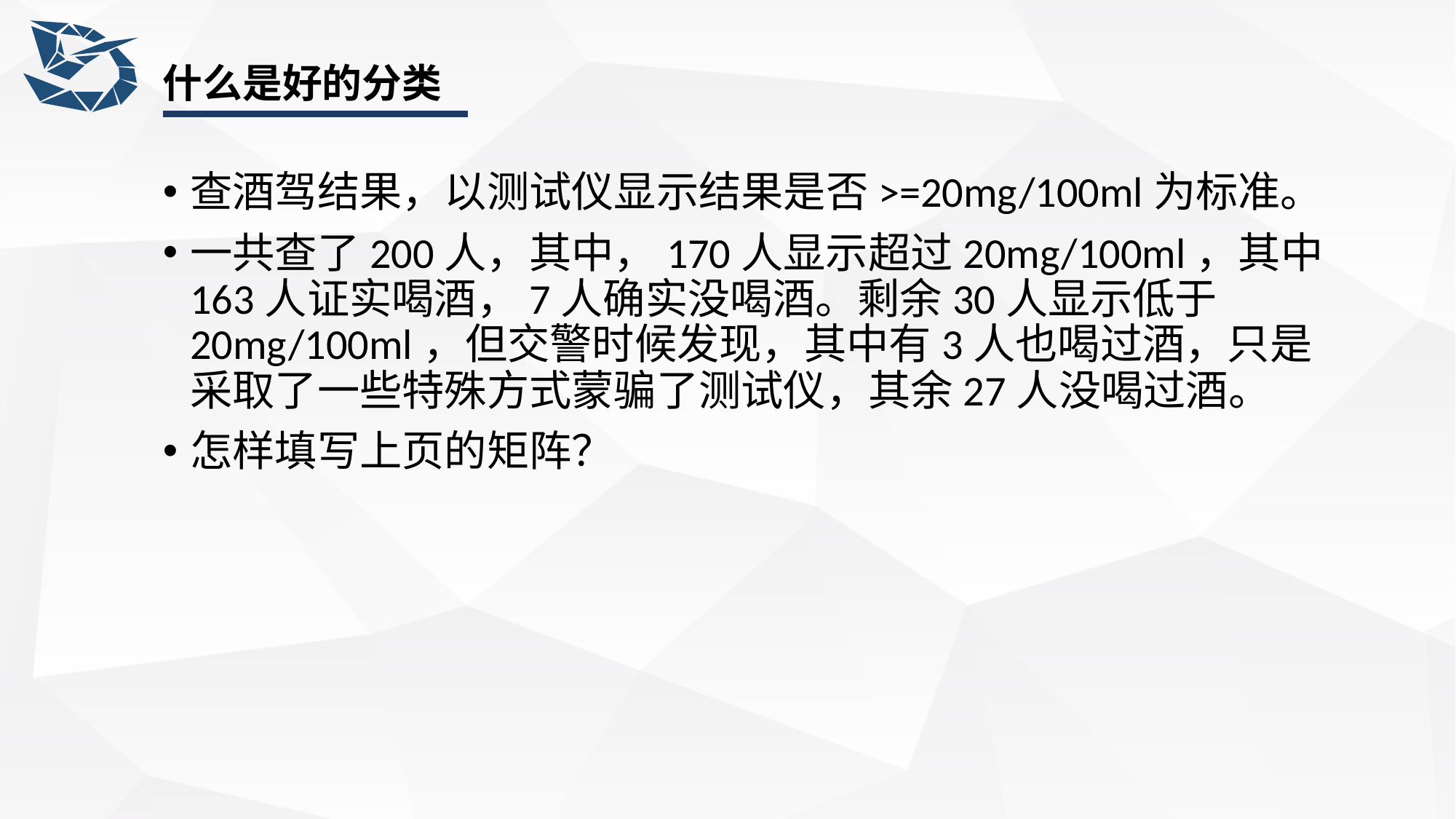

# 什么是好的分类
查酒驾结果，以测试仪显示结果是否>=20mg/100ml为标准。
一共查了200人，其中，170人显示超过20mg/100ml，其中163人证实喝酒，7人确实没喝酒。剩余30人显示低于20mg/100ml，但交警时候发现，其中有3人也喝过酒，只是采取了一些特殊方式蒙骗了测试仪，其余27人没喝过酒。
怎样填写上页的矩阵？